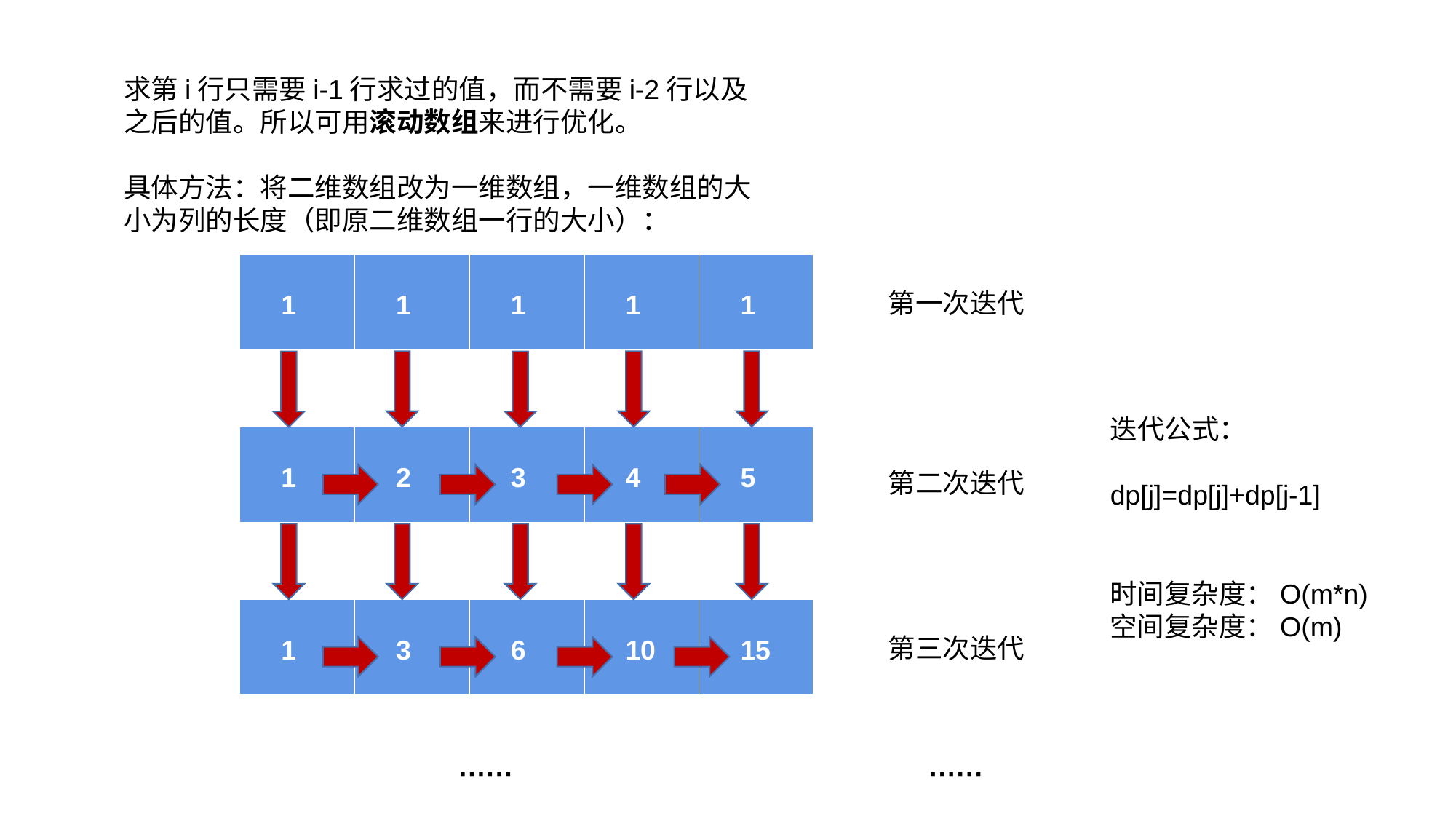

求第i行只需要i-1行求过的值，而不需要i-2行以及之后的值。所以可用滚动数组来进行优化。

具体方法：将二维数组改为一维数组，一维数组的大小为列的长度（即原二维数组一行的大小）：

| 1 | 1 | 1 | 1 | 1 |
| --- | --- | --- | --- | --- |
第一次迭代

迭代公式：

dp[j]=dp[j]+dp[j-1]
| 1 | 2 | 3 | 4 | 5 |
| --- | --- | --- | --- | --- |
第二次迭代

时间复杂度：O(m*n)
空间复杂度：O(m)
| 1 | 3 | 6 | 10 | 15 |
| --- | --- | --- | --- | --- |
第三次迭代

······
······